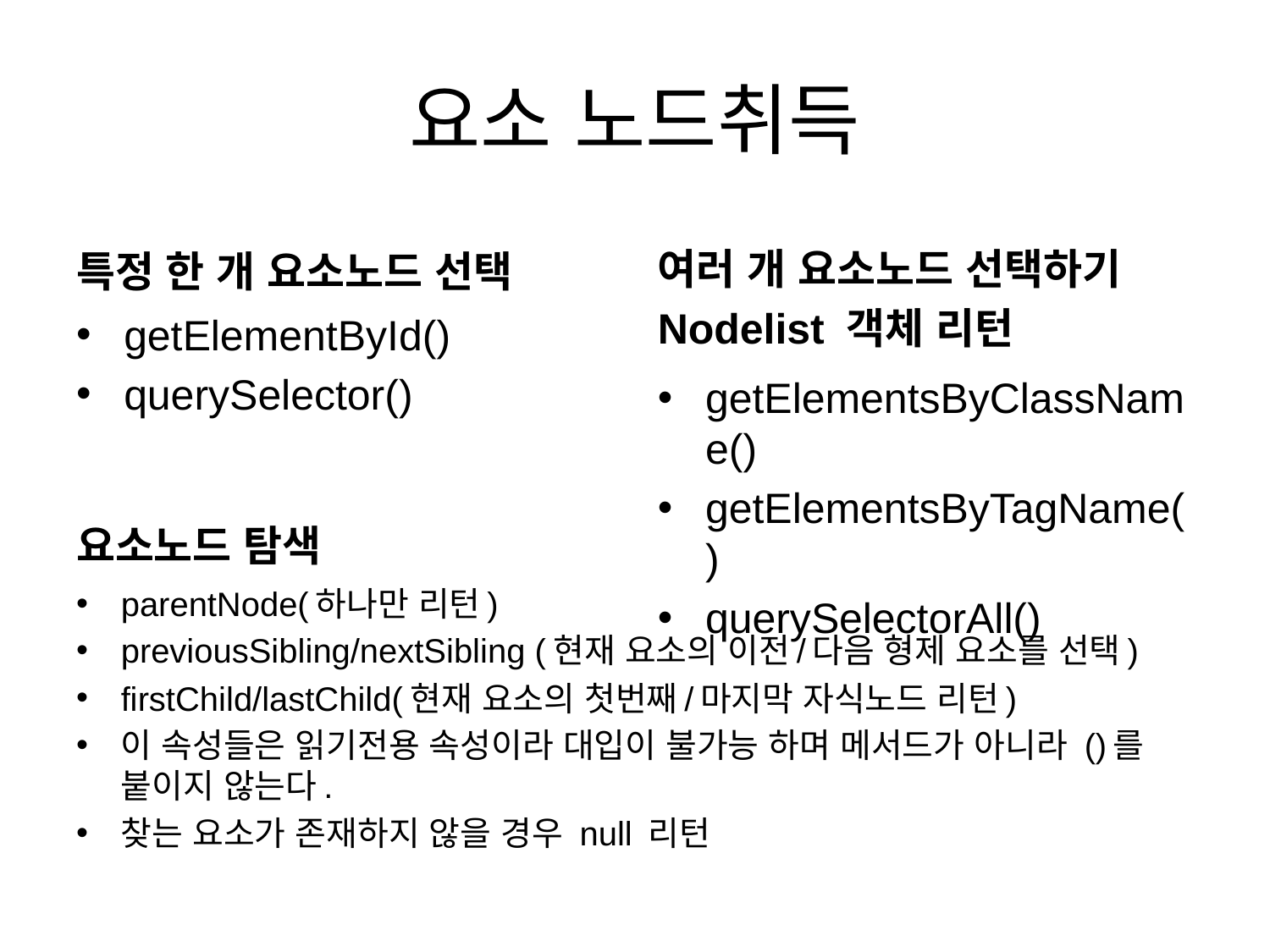

# 요소 노드취득
특정 한 개 요소노드 선택
여러 개 요소노드 선택하기
Nodelist 객체 리턴
getElementById()
querySelector()

getElementsByClassName()
getElementsByTagName()
querySelectorAll()
요소노드 탐색
parentNode(하나만 리턴)
previousSibling/nextSibling (현재 요소의 이전/다음 형제 요소를 선택)
firstChild/lastChild(현재 요소의 첫번째/마지막 자식노드 리턴)
이 속성들은 읽기전용 속성이라 대입이 불가능 하며 메서드가 아니라 ()를 붙이지 않는다.
찾는 요소가 존재하지 않을 경우 null 리턴